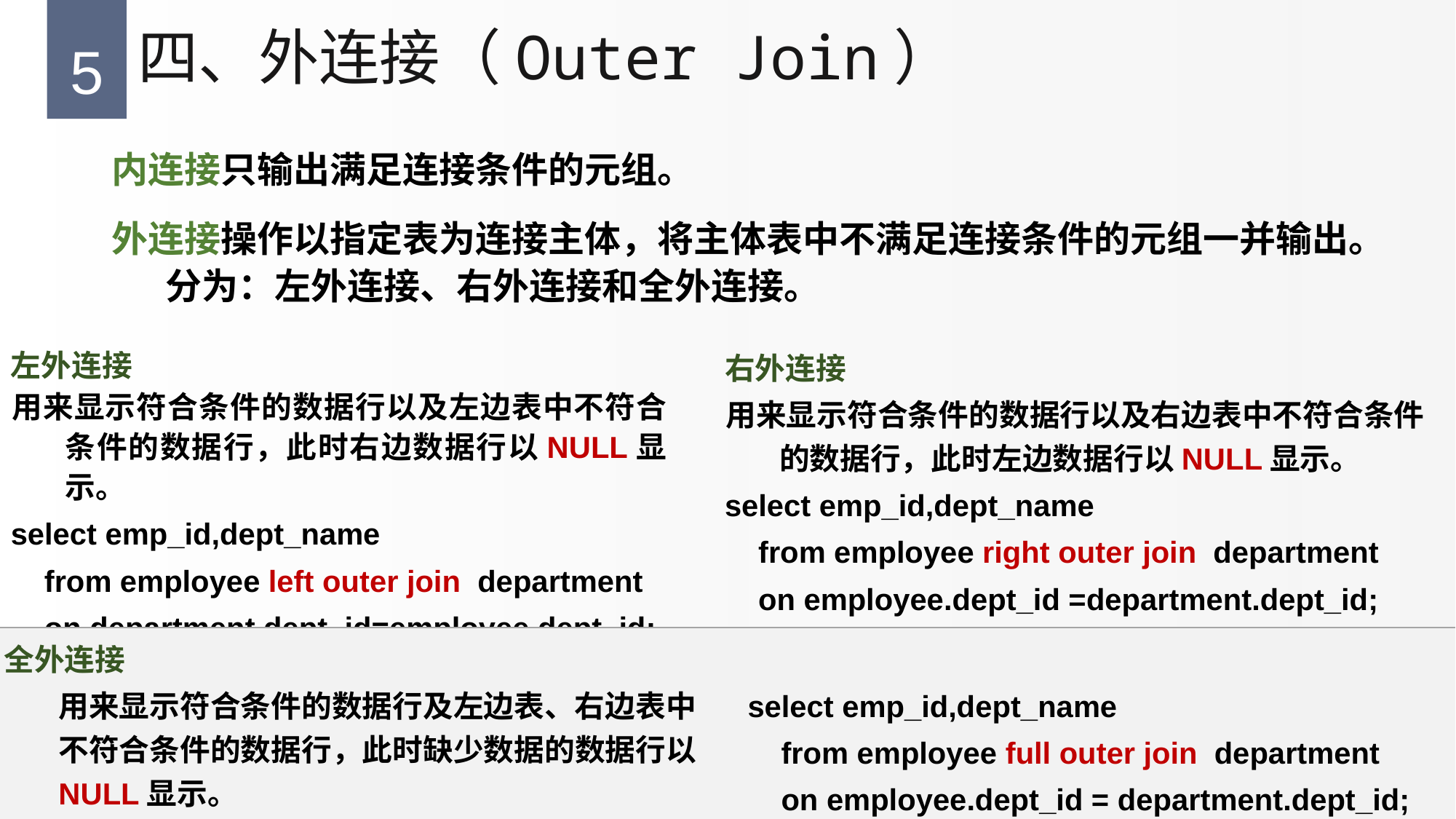

# 四、外连接（Outer Join）
内连接只输出满足连接条件的元组。
外连接操作以指定表为连接主体，将主体表中不满足连接条件的元组一并输出。
分为：左外连接、右外连接和全外连接。

左外连接
用来显示符合条件的数据行以及左边表中不符合条件的数据行，此时右边数据行以NULL显示。
select emp_id,dept_name
    from employee left outer join  department
    on department.dept_id=employee.dept_id;

右外连接
用来显示符合条件的数据行以及右边表中不符合条件的数据行，此时左边数据行以NULL显示。
select emp_id,dept_name
    from employee right outer join  department
    on employee.dept_id =department.dept_id;

全外连接
用来显示符合条件的数据行及左边表、右边表中不符合条件的数据行，此时缺少数据的数据行以NULL显示。

select emp_id,dept_name
    from employee full outer join  department
    on employee.dept_id = department.dept_id;
56